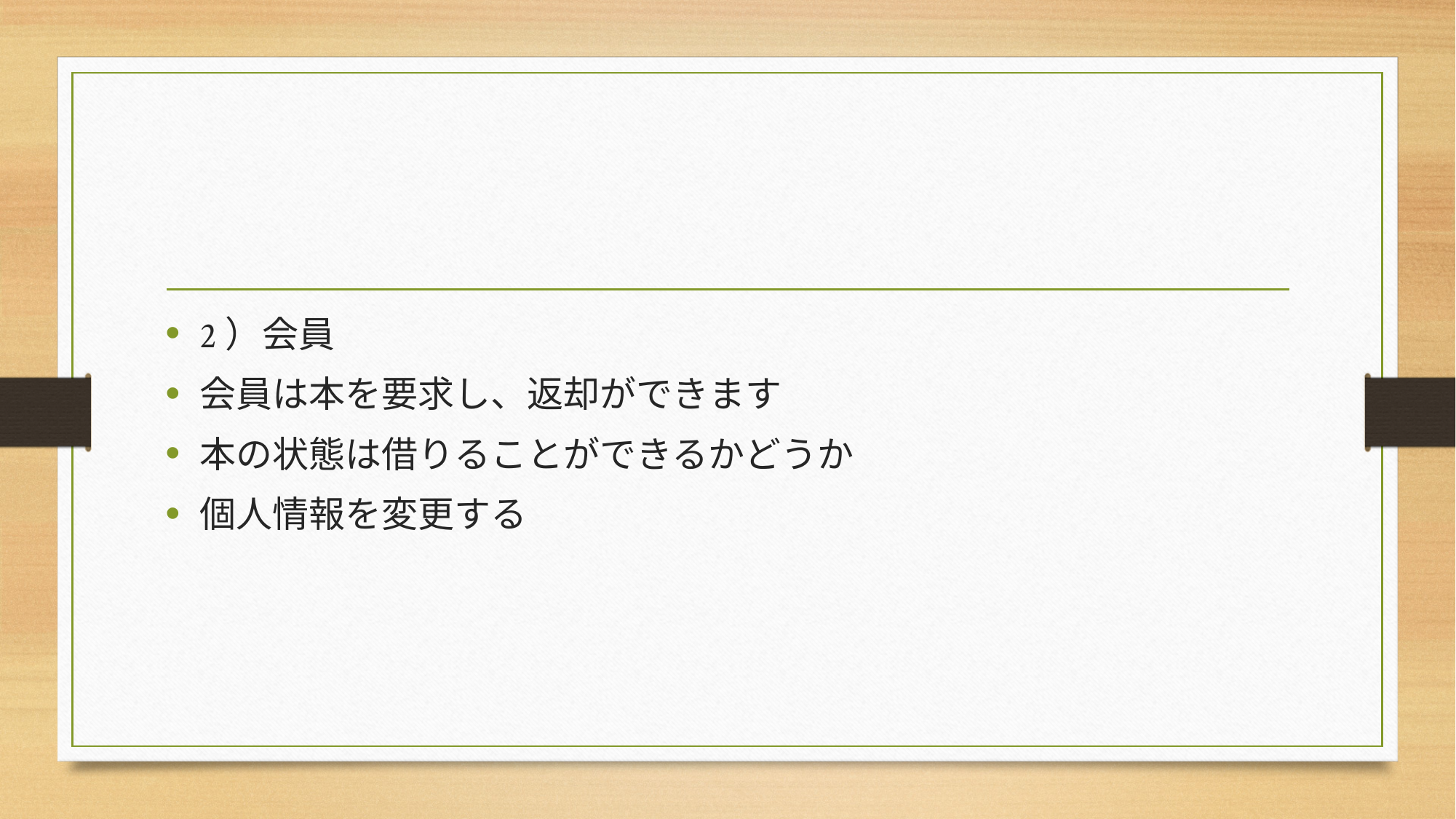

2）会員
会員は本を要求し、返却ができます
本の状態は借りることができるかどうか
個人情報を変更する